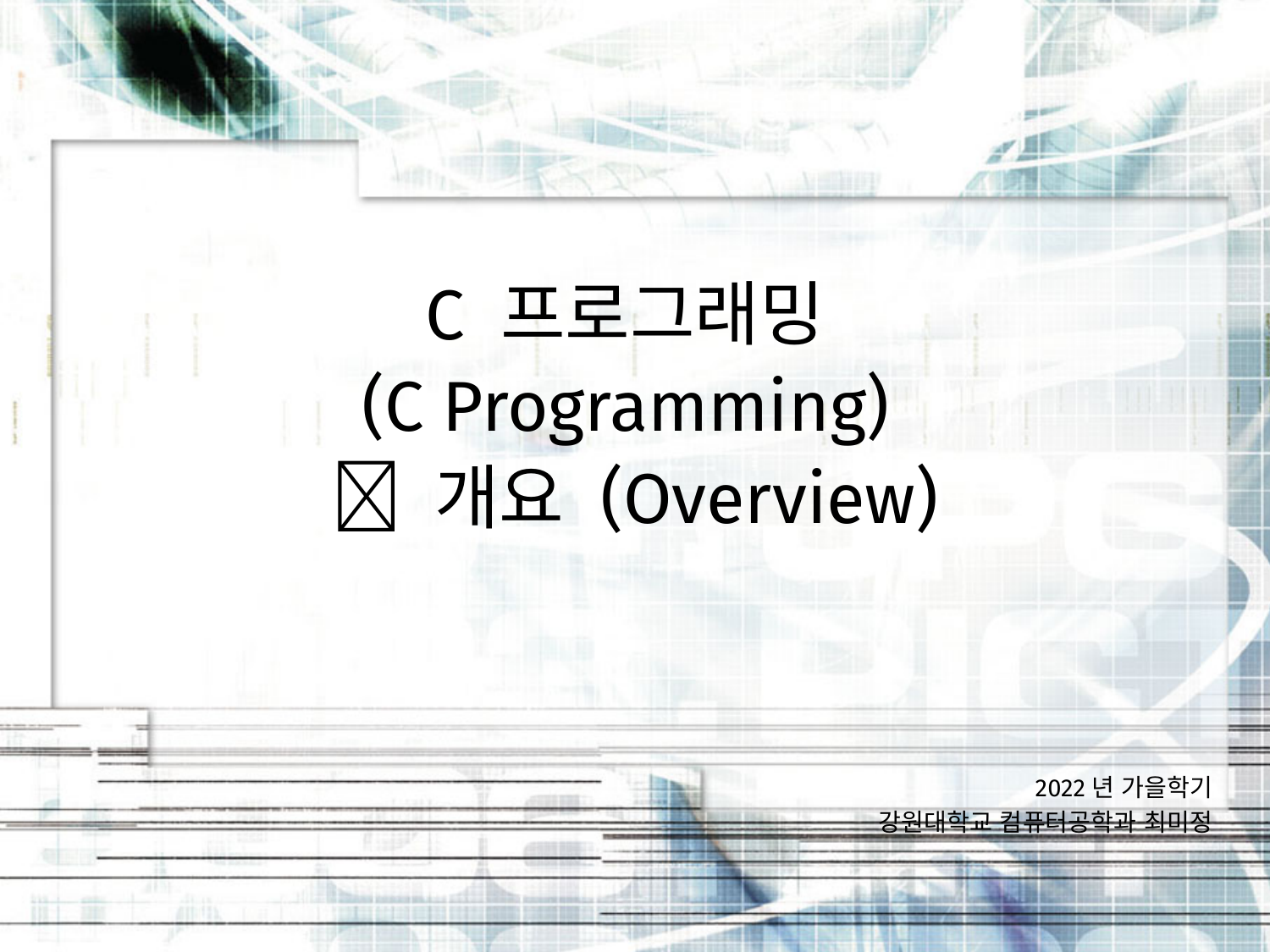

C 프로그래밍
(C Programming)
− 개요 (Overview)
2022년 가을학기
강원대학교 컴퓨터공학과 최미정